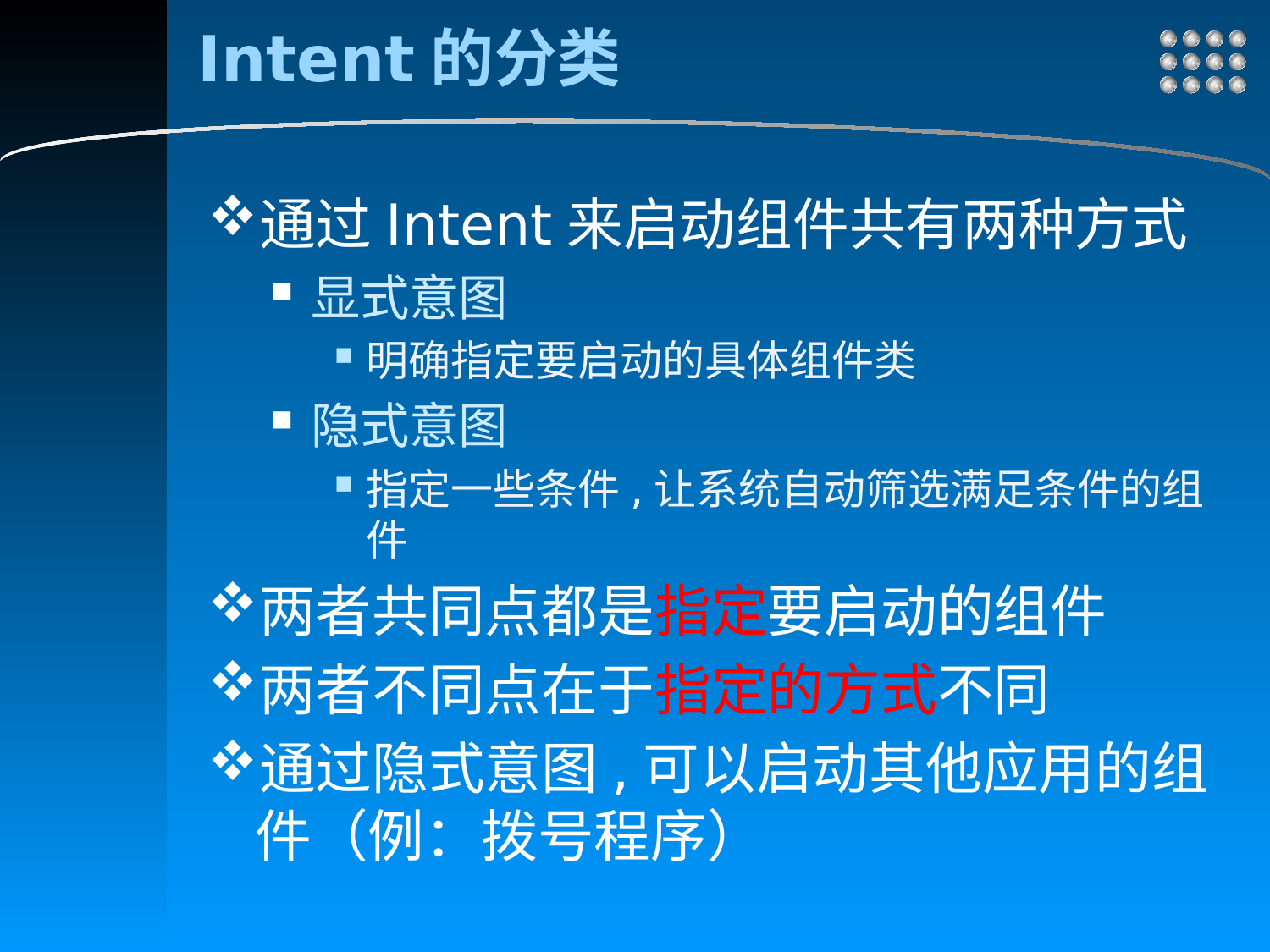

# Intent的分类
通过Intent来启动组件共有两种方式
显式意图
明确指定要启动的具体组件类
隐式意图
指定一些条件,让系统自动筛选满足条件的组件
两者共同点都是指定要启动的组件
两者不同点在于指定的方式不同
通过隐式意图,可以启动其他应用的组件（例：拨号程序）